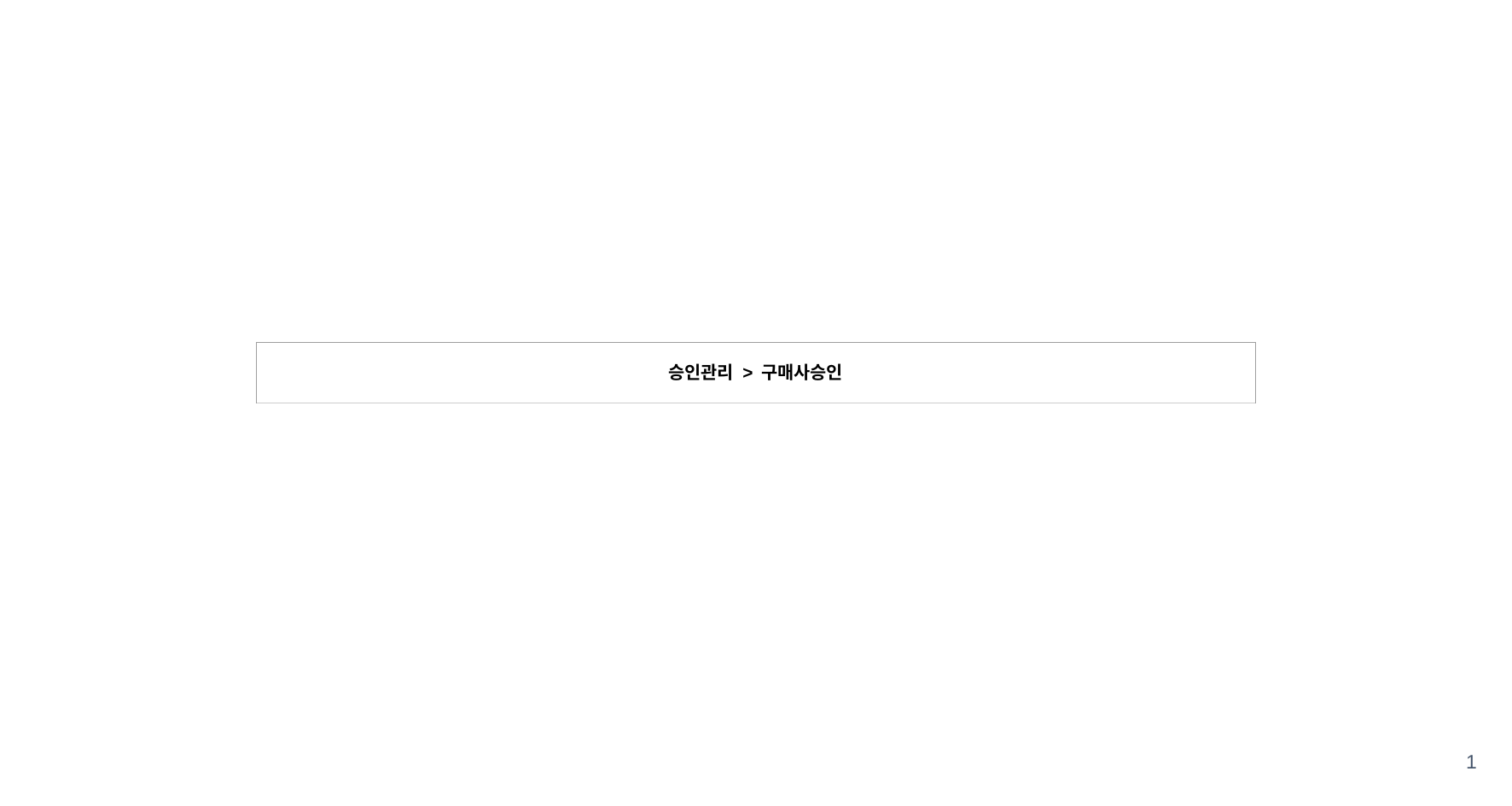

| 승인관리 > 구매사승인 |
| --- |
1